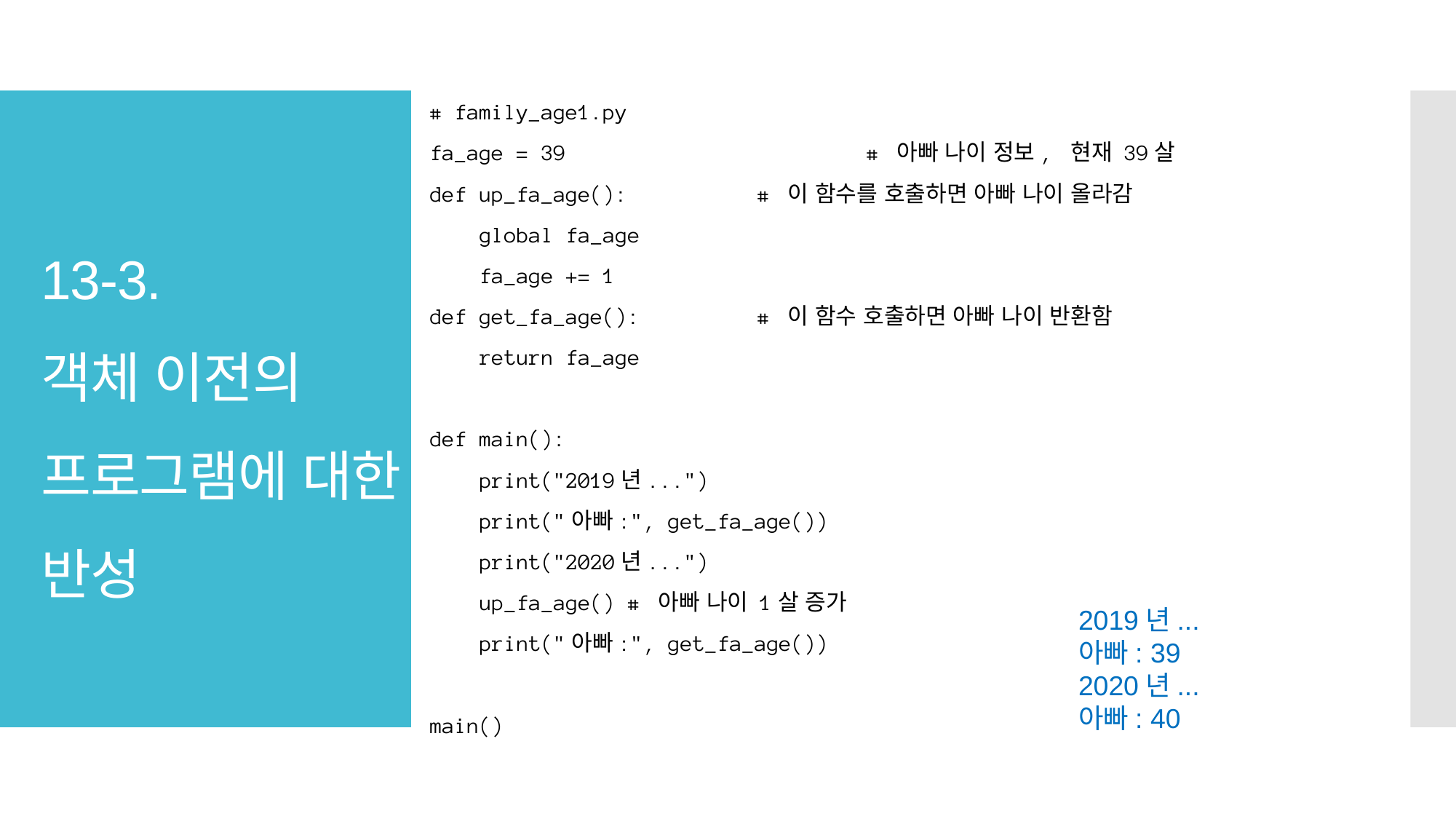

# family_age1.py
fa_age = 39 			# 아빠 나이 정보, 현재 39살
def up_fa_age(): 		# 이 함수를 호출하면 아빠 나이 올라감
    global fa_age
    fa_age += 1
def get_fa_age(): 	# 이 함수 호출하면 아빠 나이 반환함
    return fa_age

def main():
    print("2019년...")
    print("아빠:", get_fa_age())
    print("2020년...")
    up_fa_age() # 아빠 나이 1살 증가
    print("아빠:", get_fa_age())

main()
# 13-3. 객체 이전의 프로그램에 대한 반성
2019년...
아빠: 39
2020년...
아빠: 40